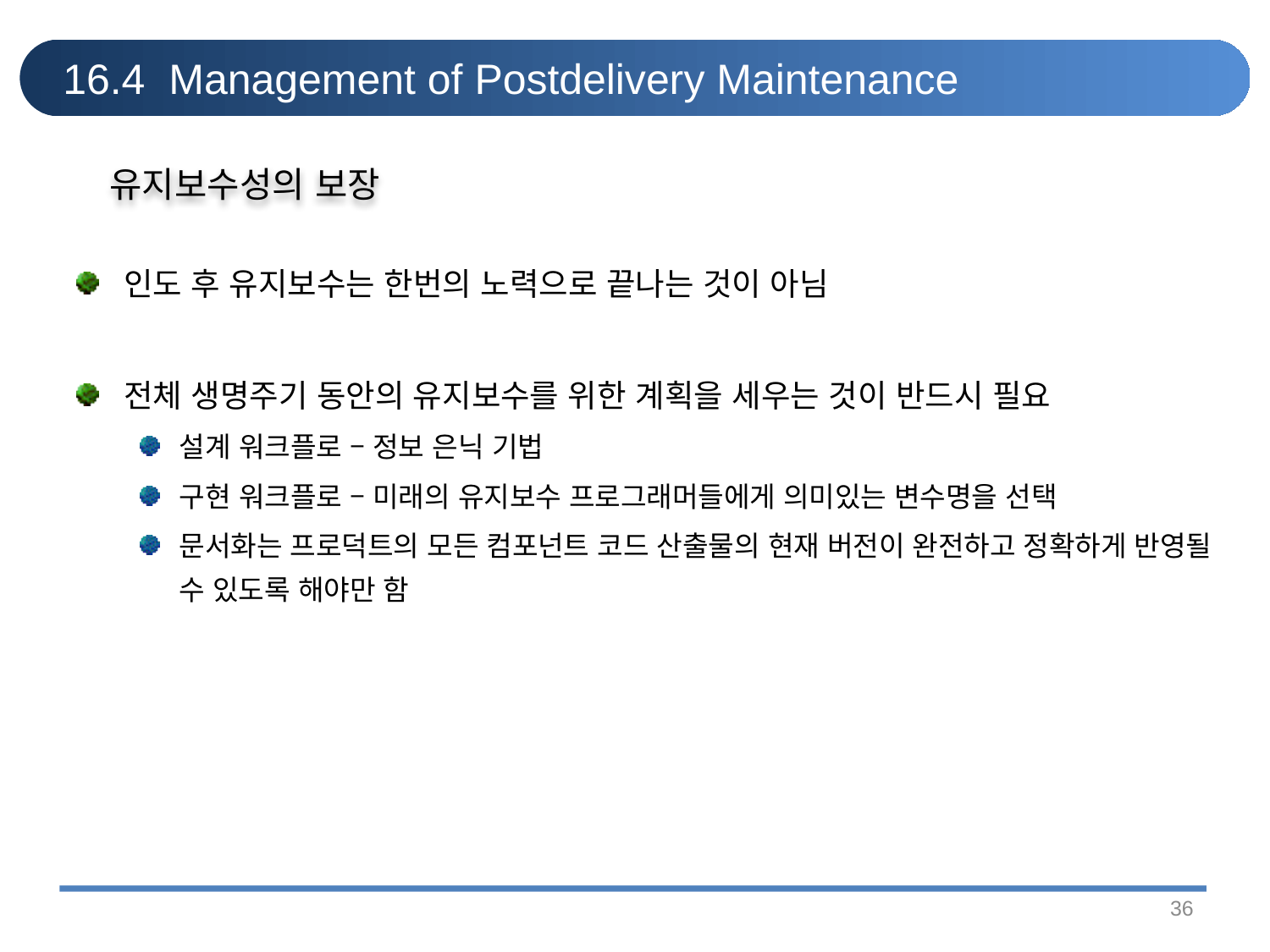

# 16.4  Management of Postdelivery Maintenance
유지보수성의 보장
인도 후 유지보수는 한번의 노력으로 끝나는 것이 아님

전체 생명주기 동안의 유지보수를 위한 계획을 세우는 것이 반드시 필요
설계 워크플로 – 정보 은닉 기법
구현 워크플로 – 미래의 유지보수 프로그래머들에게 의미있는 변수명을 선택
문서화는 프로덕트의 모든 컴포넌트 코드 산출물의 현재 버전이 완전하고 정확하게 반영될 수 있도록 해야만 함

36